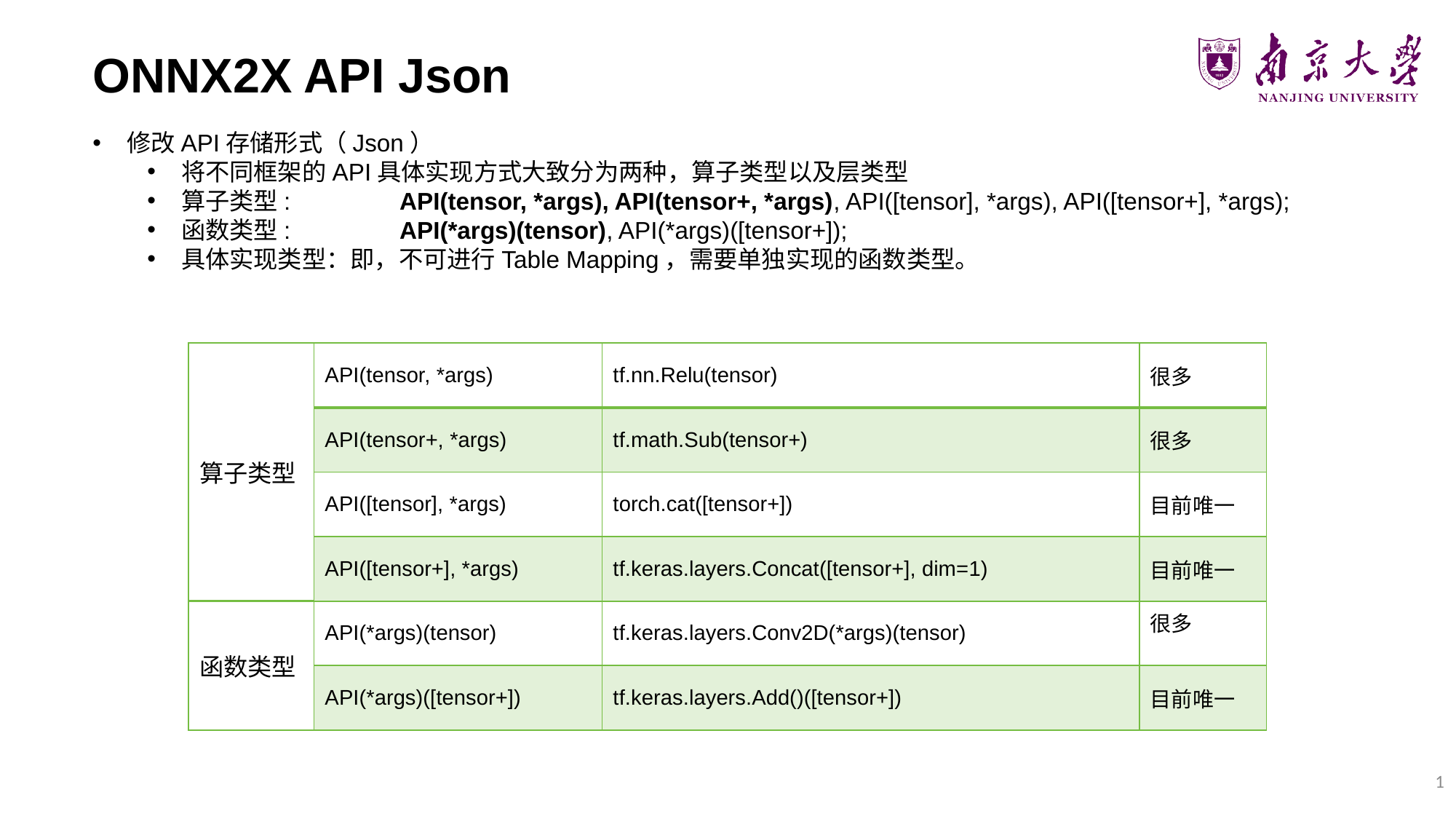

ONNX2X API Json
修改API存储形式（Json）
将不同框架的API具体实现方式大致分为两种，算子类型以及层类型
算子类型:	API(tensor, *args), API(tensor+, *args), API([tensor], *args), API([tensor+], *args);
函数类型: 	API(*args)(tensor), API(*args)([tensor+]);
具体实现类型：即，不可进行Table Mapping，需要单独实现的函数类型。
| 算子类型 | API(tensor, \*args) | tf.nn.Relu(tensor) | 很多 |
| --- | --- | --- | --- |
|  | API(tensor+, \*args) | tf.math.Sub(tensor+) | 很多 |
|  | API([tensor], \*args) | torch.cat([tensor+]) | 目前唯一 |
|  | API([tensor+], \*args) | tf.keras.layers.Concat([tensor+], dim=1) | 目前唯一 |
| 函数类型 | API(\*args)(tensor) | tf.keras.layers.Conv2D(\*args)(tensor) | 很多 |
|  | API(\*args)([tensor+]) | tf.keras.layers.Add()([tensor+]) | 目前唯一 |
1